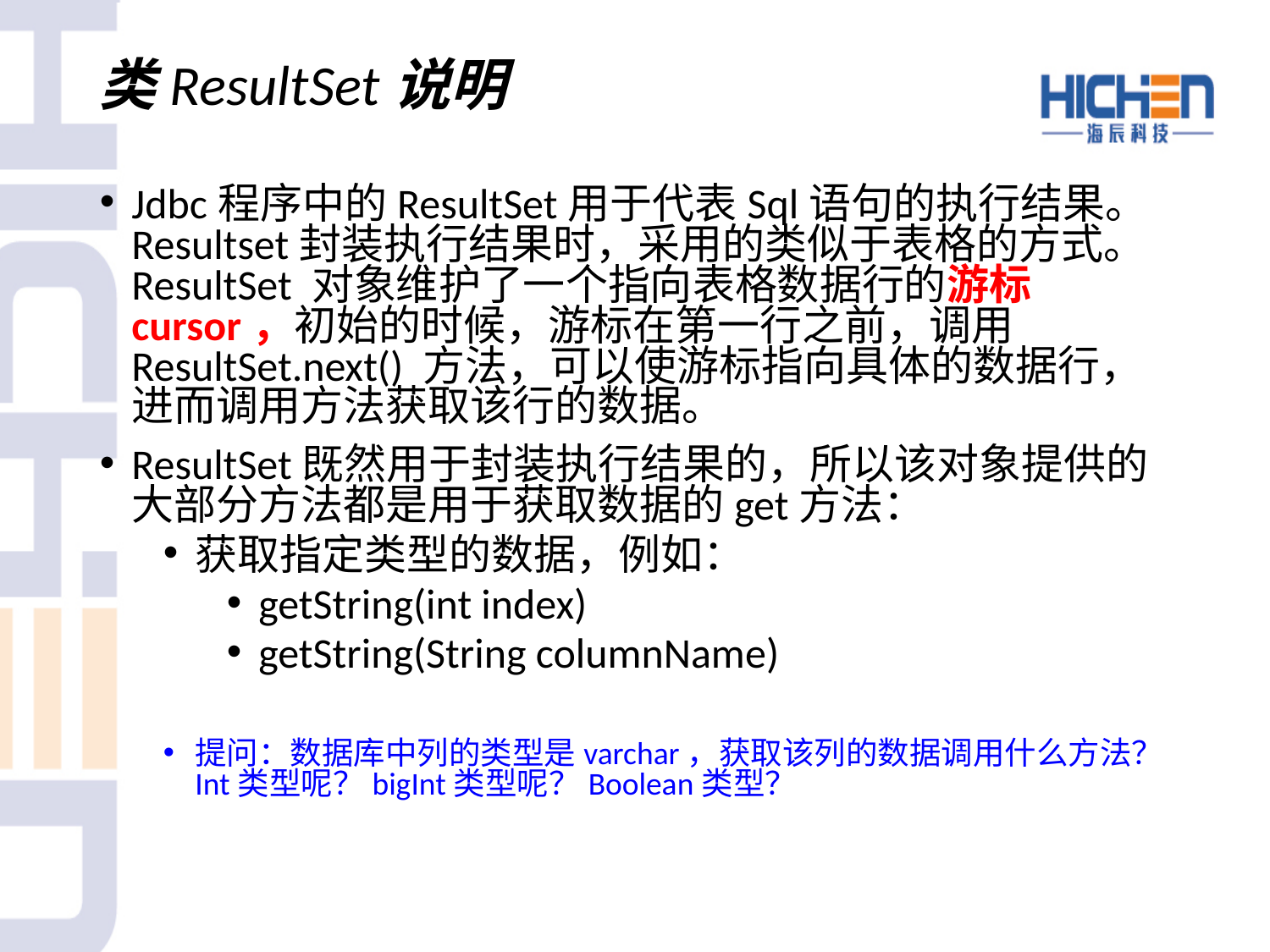

# 类ResultSet说明
Jdbc程序中的ResultSet用于代表Sql语句的执行结果。Resultset封装执行结果时，采用的类似于表格的方式。ResultSet 对象维护了一个指向表格数据行的游标cursor，初始的时候，游标在第一行之前，调用ResultSet.next() 方法，可以使游标指向具体的数据行，进而调用方法获取该行的数据。
ResultSet既然用于封装执行结果的，所以该对象提供的大部分方法都是用于获取数据的get方法：
获取指定类型的数据，例如：
getString(int index)
getString(String columnName)

提问：数据库中列的类型是varchar，获取该列的数据调用什么方法？Int类型呢？bigInt类型呢？Boolean类型？